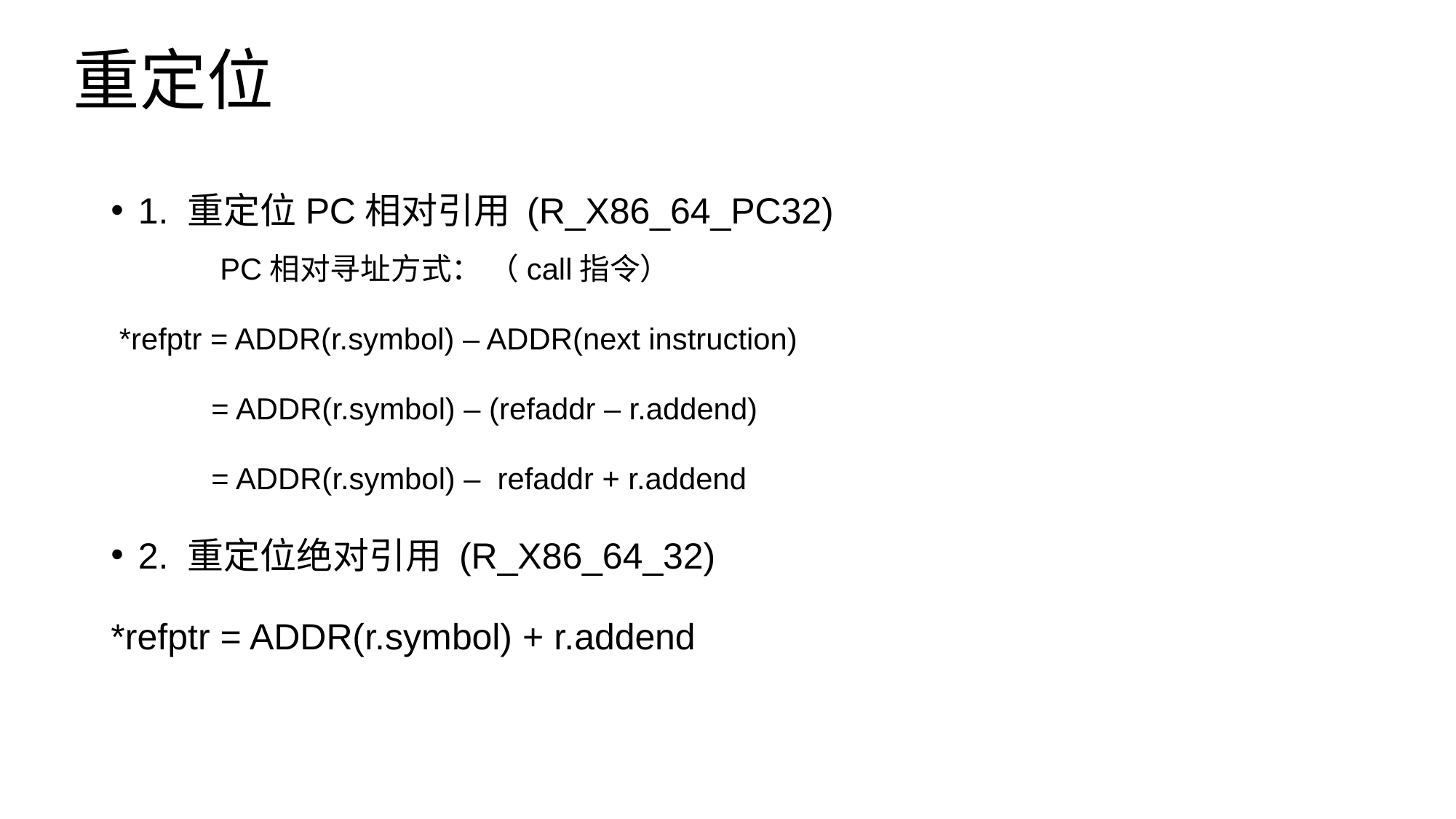

# 重定位
1. 重定位PC相对引用 (R_X86_64_PC32)
	PC相对寻址方式： （call指令）
 *refptr = ADDR(r.symbol) – ADDR(next instruction)
            = ADDR(r.symbol) – (refaddr – r.addend)
            = ADDR(r.symbol) –  refaddr + r.addend
2. 重定位绝对引用 (R_X86_64_32)
*refptr = ADDR(r.symbol) + r.addend